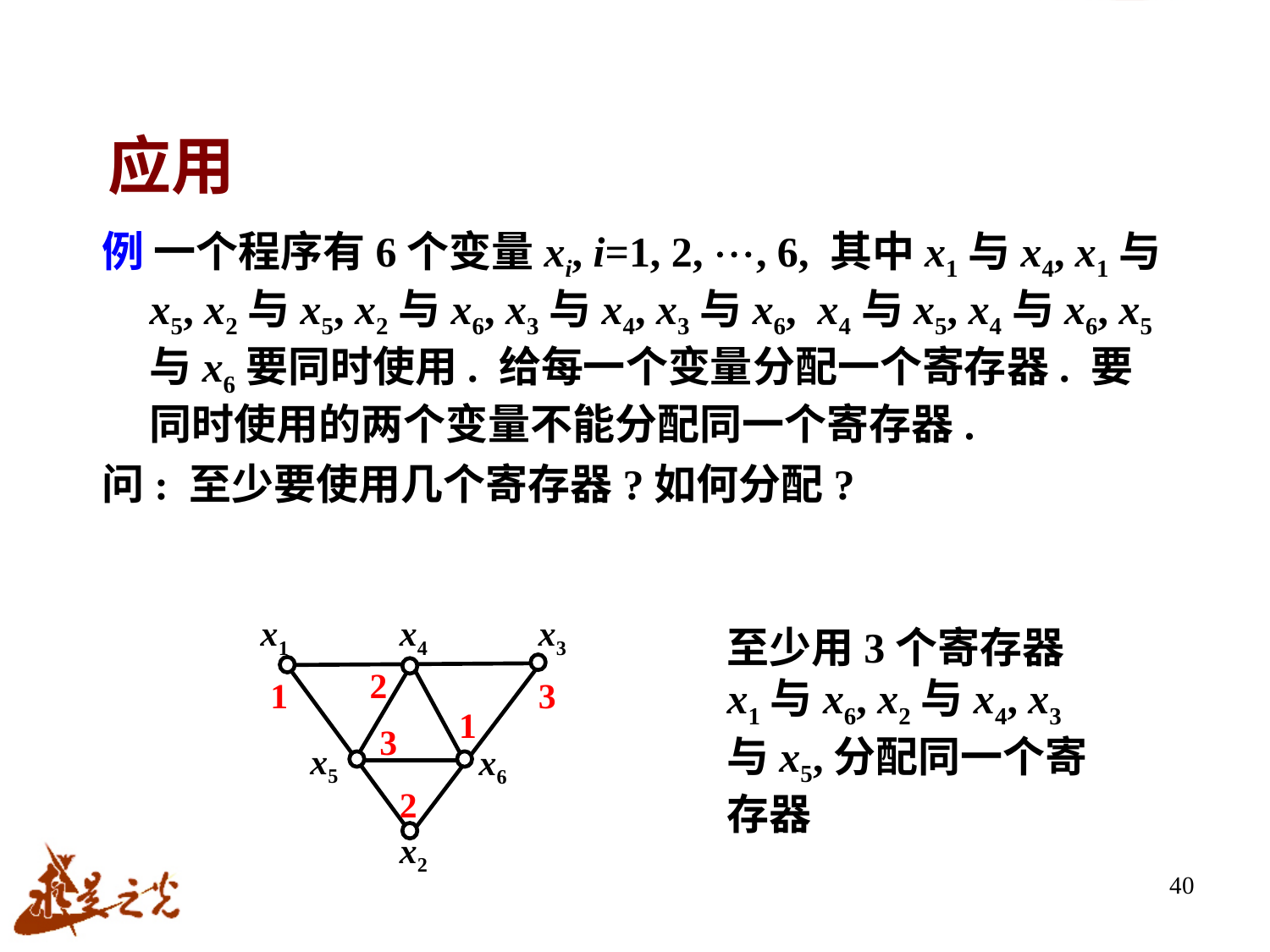

# 应用
例 一个程序有6个变量xi, i=1, 2, …, 6, 其中x1与x4, x1与x5, x2与x5, x2与x6, x3与x4, x3与x6,  x4与x5, x4与x6, x5与x6要同时使用. 给每一个变量分配一个寄存器. 要同时使用的两个变量不能分配同一个寄存器.
问: 至少要使用几个寄存器?如何分配?
x1
x4
x3

x5
x6
x2
至少用3个寄存器
x1与x6, x2与x4, x3与x5,分配同一个寄存器
2
1
3
1
3
2
40